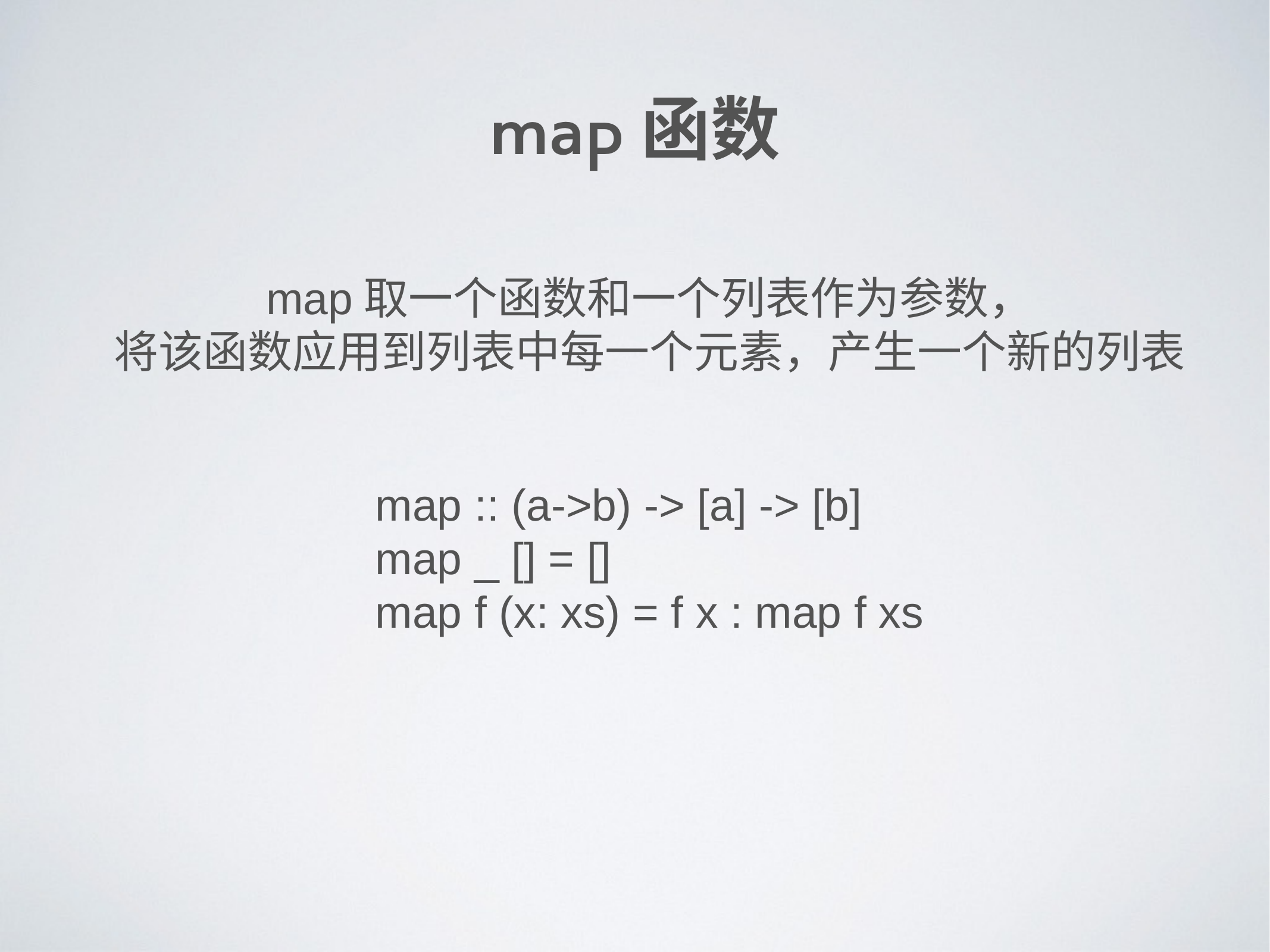

map函数
map取一个函数和一个列表作为参数，
将该函数应用到列表中每一个元素，产生一个新的列表
map :: (a->b) -> [a] -> [b]
map _ [] = []
map f (x: xs) = f x : map f xs